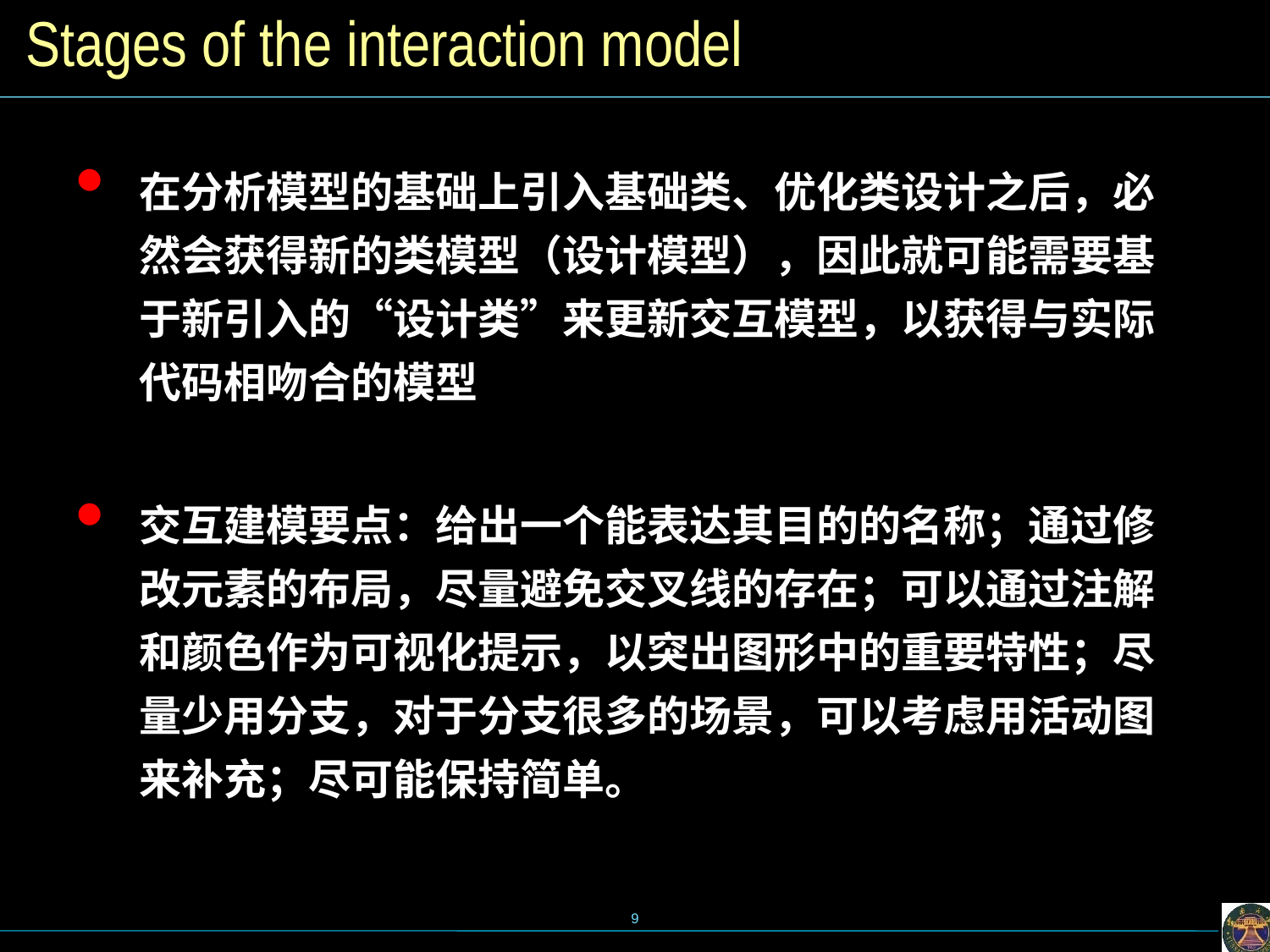

Stages of the interaction model
在分析模型的基础上引入基础类、优化类设计之后，必然会获得新的类模型（设计模型），因此就可能需要基于新引入的“设计类”来更新交互模型，以获得与实际代码相吻合的模型

交互建模要点：给出一个能表达其目的的名称；通过修改元素的布局，尽量避免交叉线的存在；可以通过注解和颜色作为可视化提示，以突出图形中的重要特性；尽量少用分支，对于分支很多的场景，可以考虑用活动图来补充；尽可能保持简单。